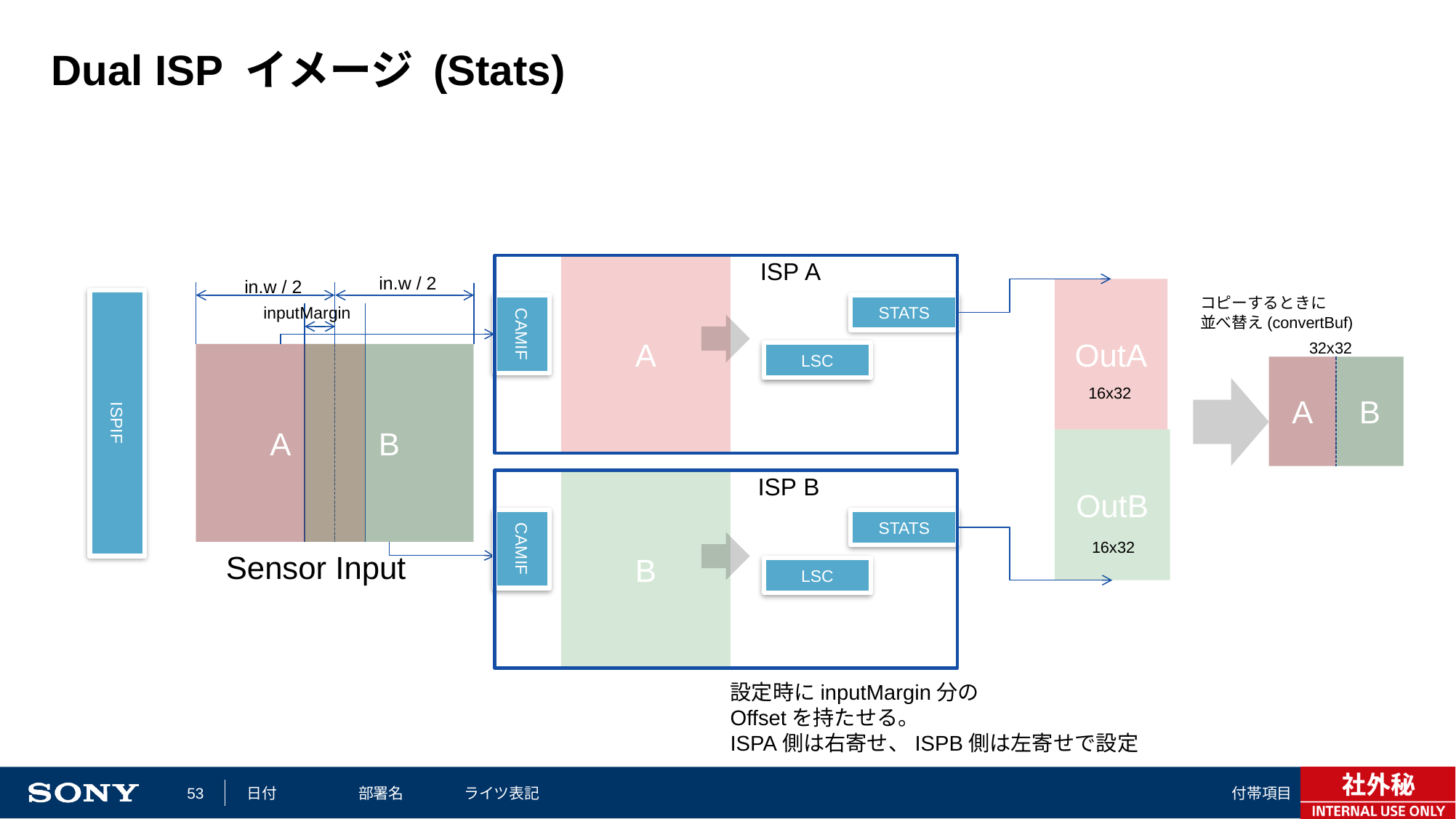

# Dual ISP イメージ (Stats)
ISP A

A
in.w / 2
in.w / 2
OutA
コピーするときに
並べ替え(convertBuf)
STATS
inputMargin
CAMIF

32x32
LSC

A
B

A
B
16x32

ISPIF
OutB
ISP B

B
STATS
CAMIF

16x32
Sensor Input
LSC
設定時にinputMargin分の
Offsetを持たせる。
ISPA側は右寄せ、ISPB側は左寄せで設定